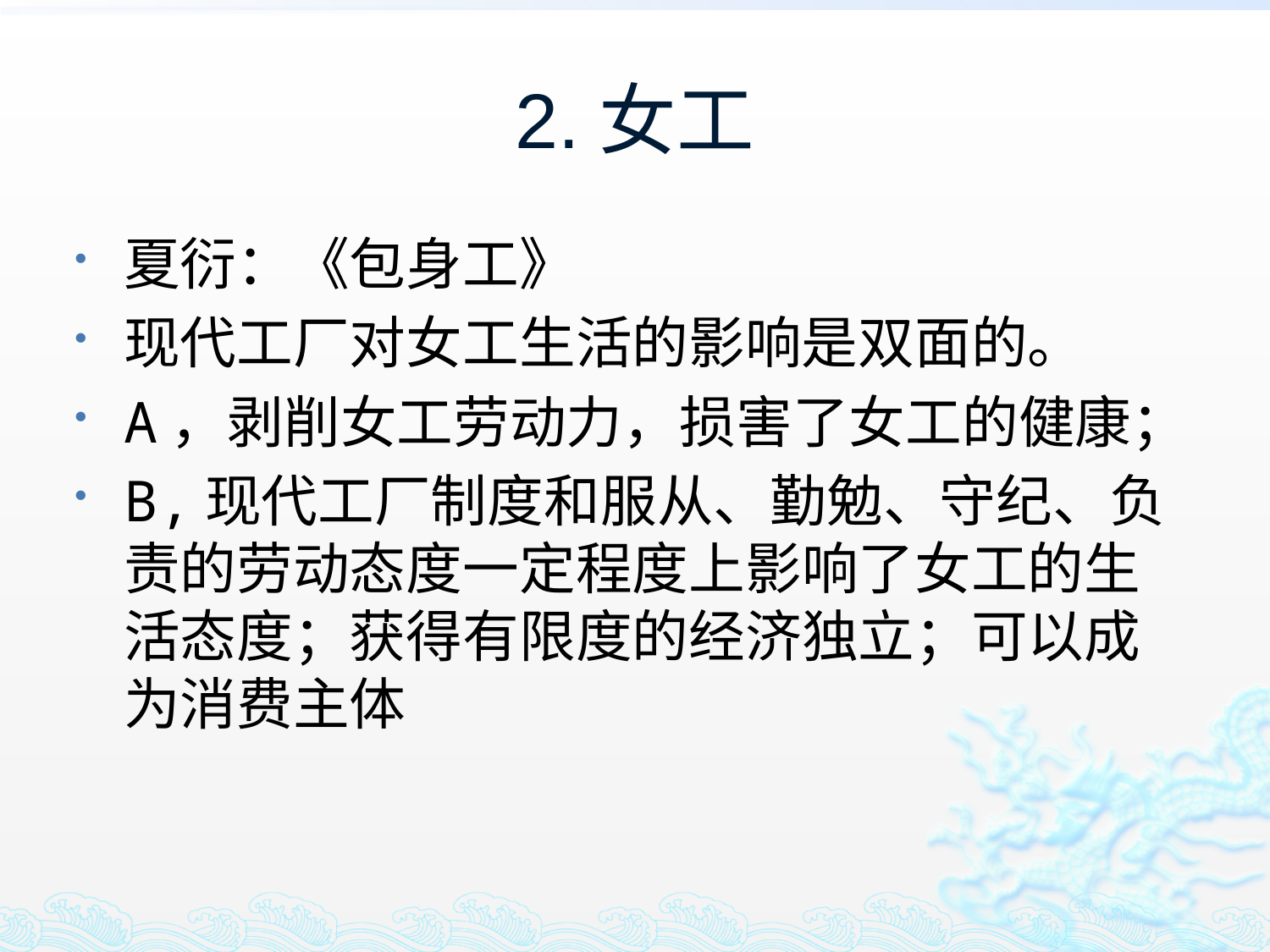

# 2.女工
夏衍：《包身工》
现代工厂对女工生活的影响是双面的。
A，剥削女工劳动力，损害了女工的健康；
B,现代工厂制度和服从、勤勉、守纪、负责的劳动态度一定程度上影响了女工的生活态度；获得有限度的经济独立；可以成为消费主体